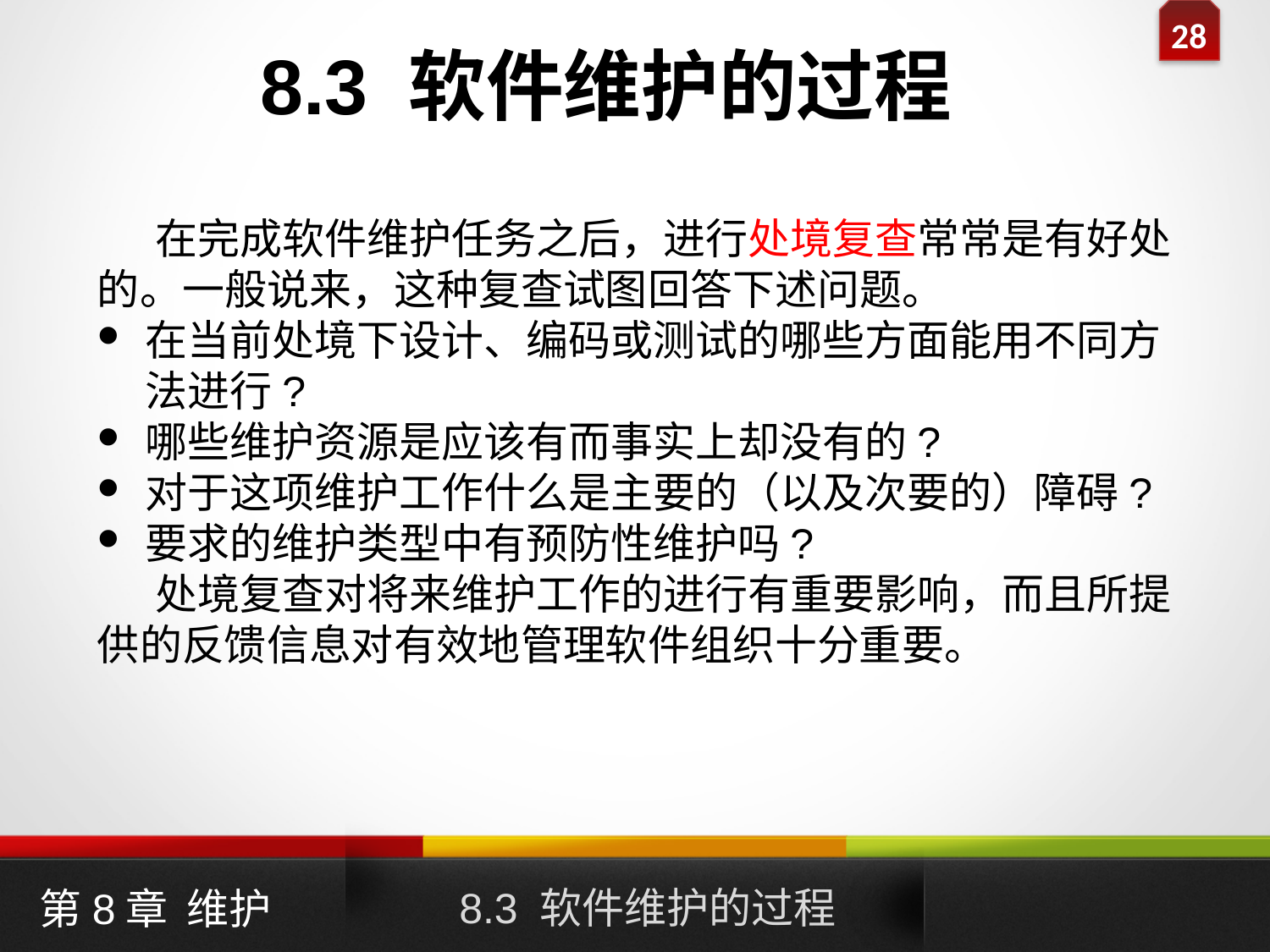

8.3 软件维护的过程

     在完成软件维护任务之后，进行处境复查常常是有好处的。一般说来，这种复查试图回答下述问题。
在当前处境下设计、编码或测试的哪些方面能用不同方法进行?
哪些维护资源是应该有而事实上却没有的?
对于这项维护工作什么是主要的（以及次要的）障碍?
要求的维护类型中有预防性维护吗?
     处境复查对将来维护工作的进行有重要影响，而且所提供的反馈信息对有效地管理软件组织十分重要。
8.3 软件维护的过程